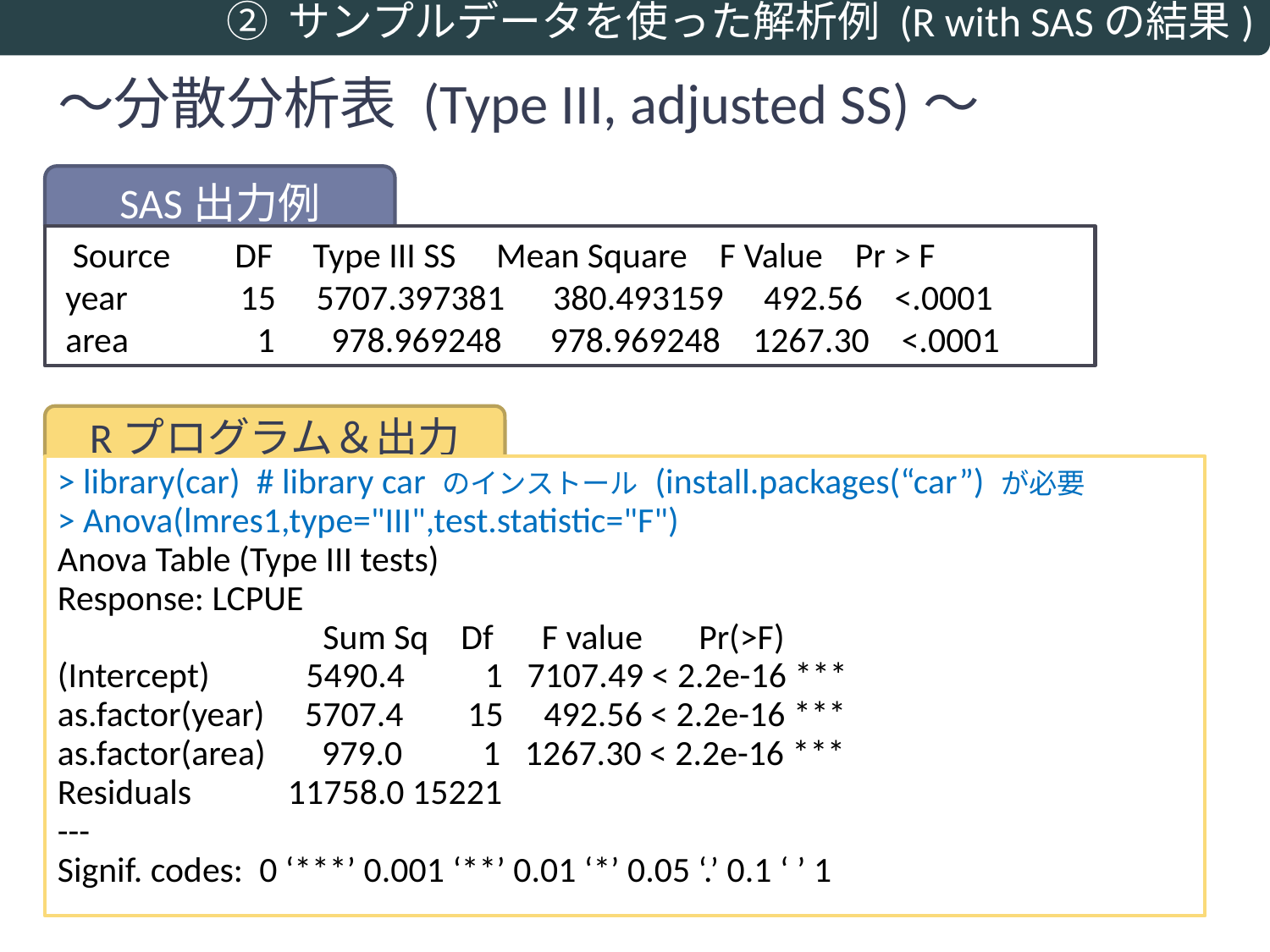

② サンプルデータを使った解析例 (R with SASの結果)
～分散分析表 (Type III, adjusted SS)～
SAS出力例
  Source        DF     Type III SS     Mean Square    F Value    Pr > F
 year              15     5707.397381      380.493159     492.56    <.0001
 area                1       978.969248      978.969248    1267.30    <.0001
Rプログラム＆出力
> library(car)  # library car のインストール (install.packages(“car”) が必要
> Anova(lmres1,type="III",test.statistic="F")
Anova Table (Type III tests)
Response: LCPUE
                                 Sum Sq    Df      F value       Pr(>F)
(Intercept)            5490.4          1   7107.49 < 2.2e-16 ***
as.factor(year)     5707.4        15     492.56 < 2.2e-16 ***
as.factor(area)       979.0          1   1267.30 < 2.2e-16 ***
Residuals            11758.0 15221
---
Signif. codes:  0 ‘***’ 0.001 ‘**’ 0.01 ‘*’ 0.05 ‘.’ 0.1 ‘ ’ 1